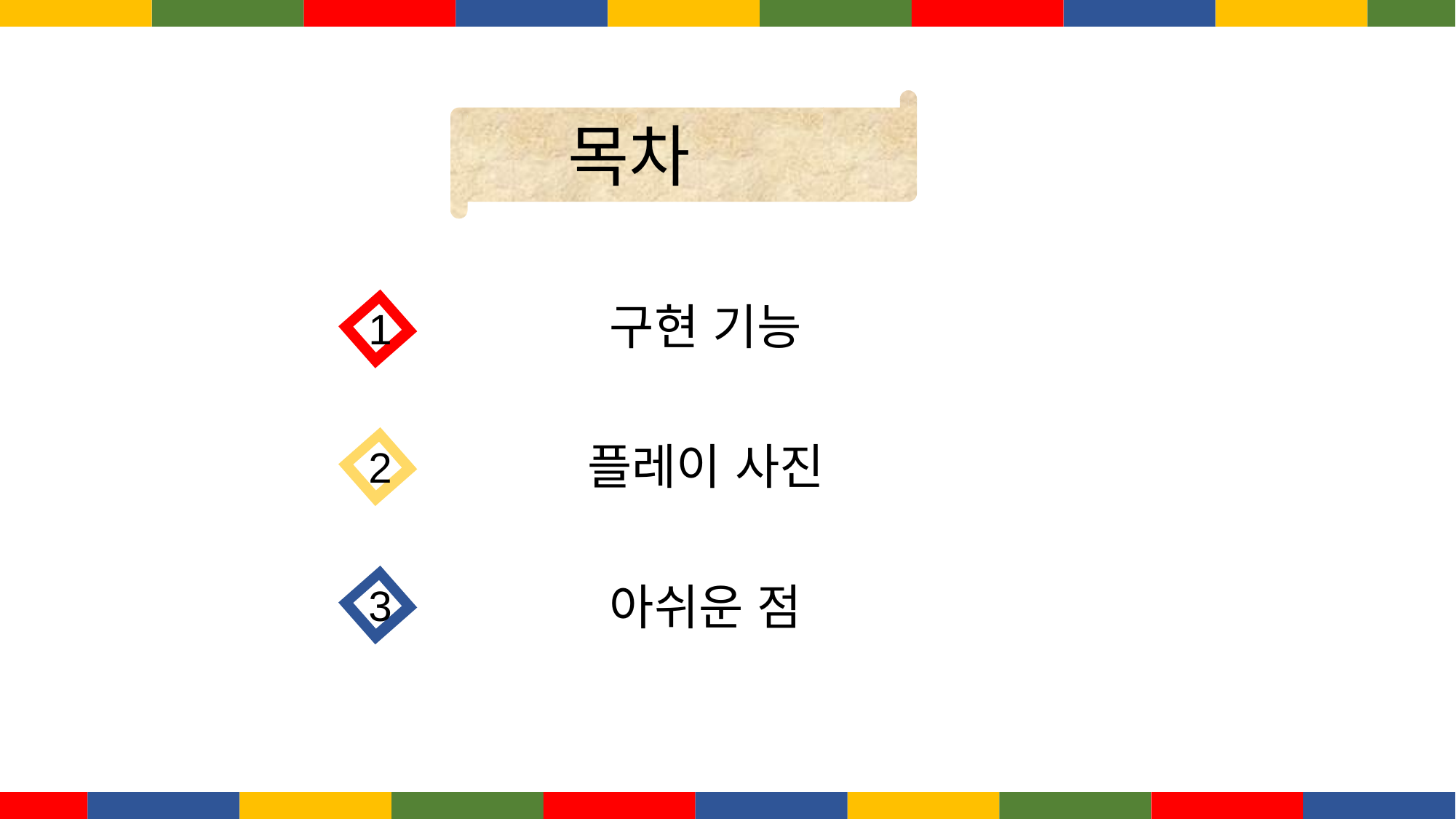

목차
구현 기능
1

플레이 사진
2

아쉬운 점
3